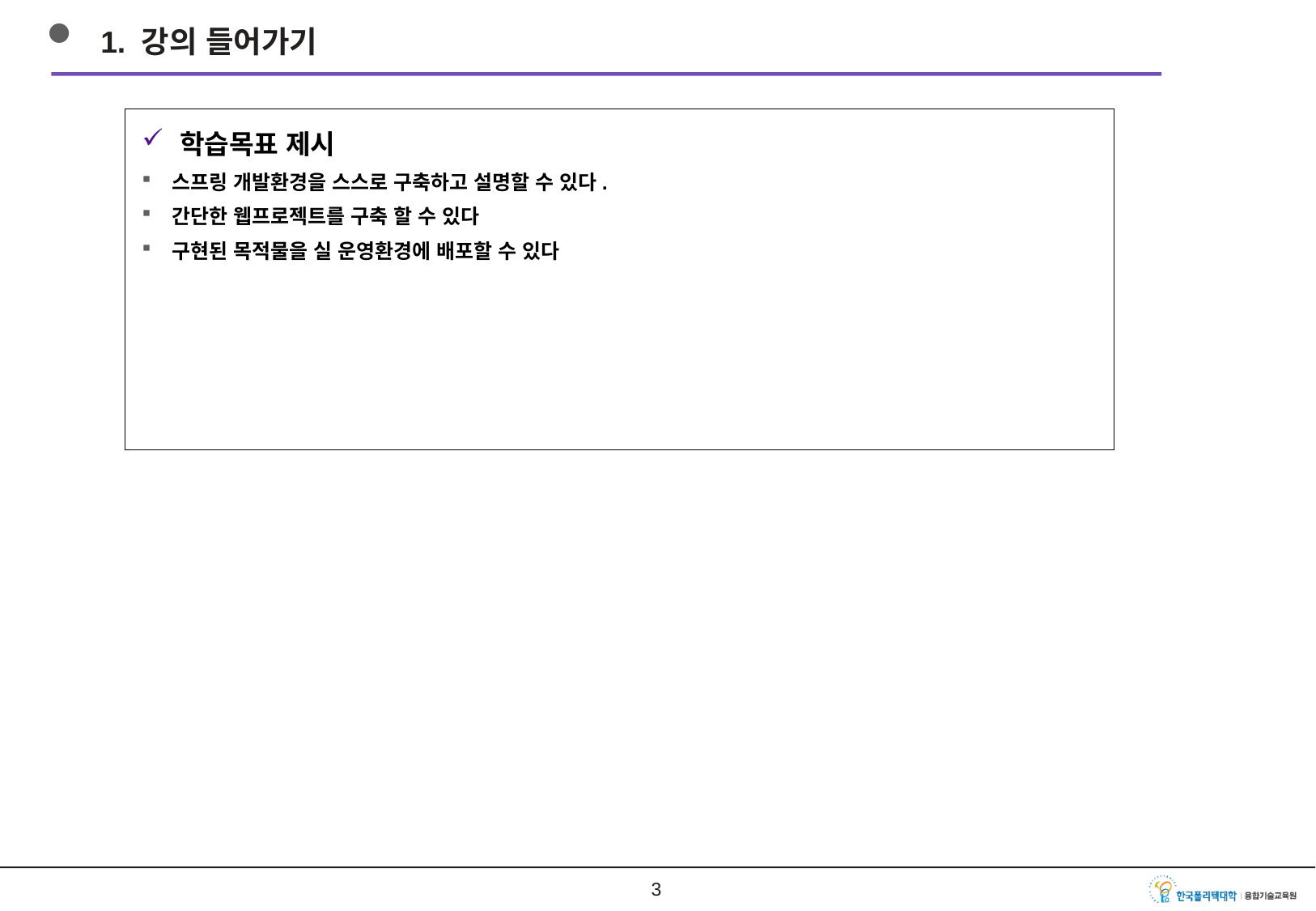

1. 강의 들어가기
학습목표 제시
스프링 개발환경을 스스로 구축하고 설명할 수 있다.
간단한 웹프로젝트를 구축 할 수 있다
구현된 목적물을 실 운영환경에 배포할 수 있다

3